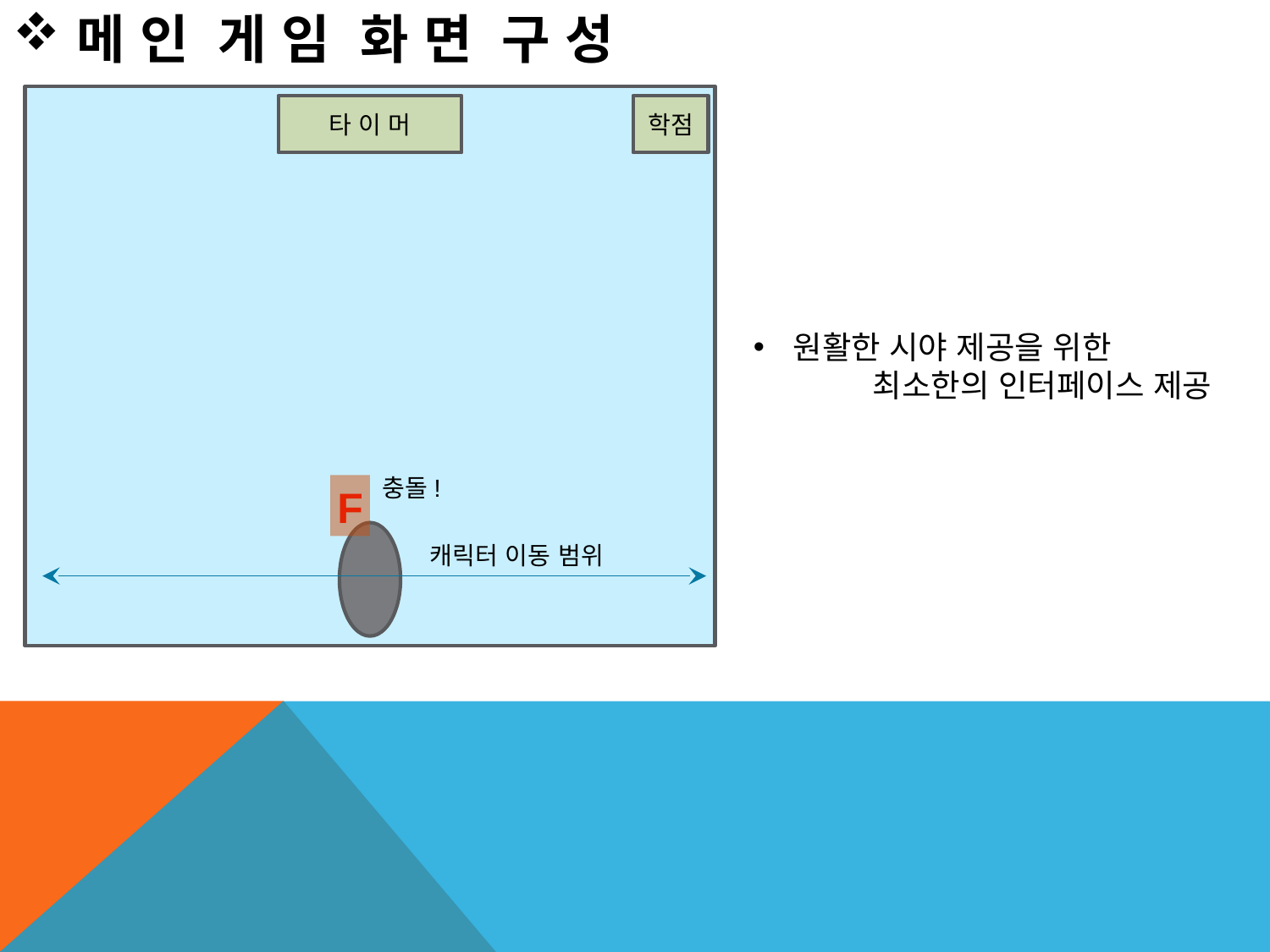

# 메 인  게 임  화 면  구 성

학점
타 이 머
원활한 시야 제공을 위한
         최소한의 인터페이스 제공
충돌!
F

캐릭터 이동 범위